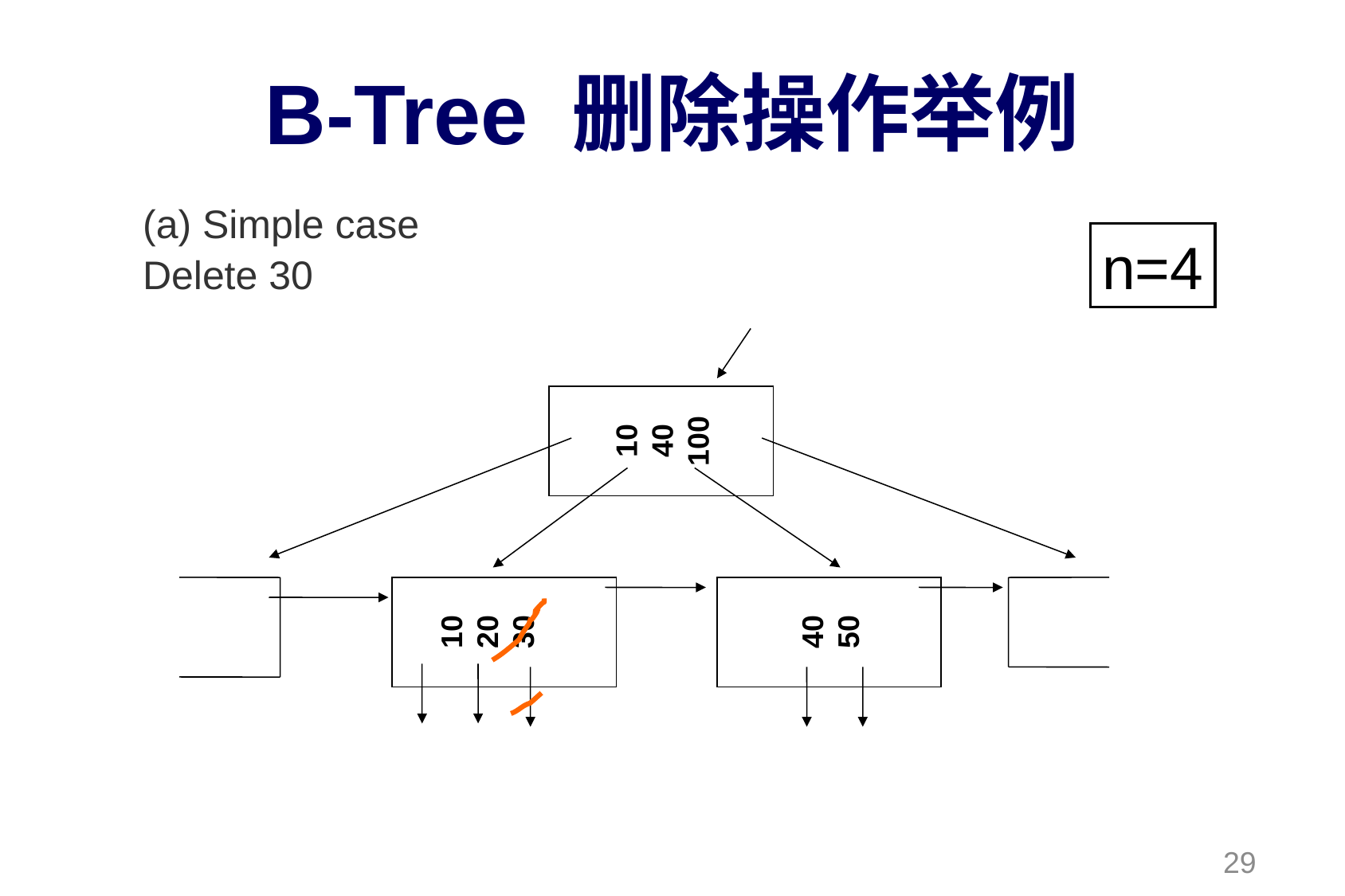

# B-Tree 删除操作举例
(a) Simple case
Delete 30
n=4

10
40
100

10
20
30

40
50

29